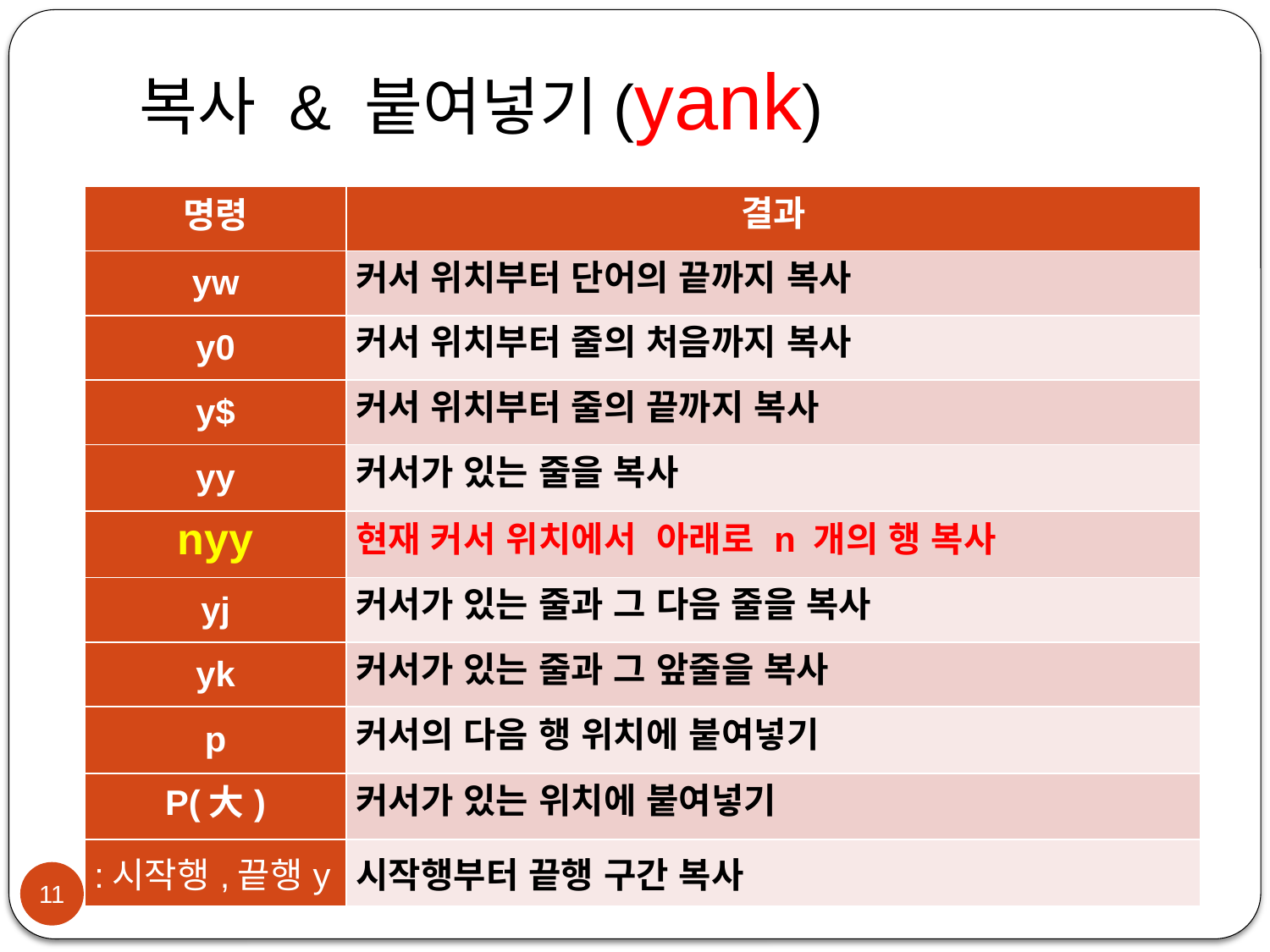

# 복사 & 붙여넣기(yank)
| 명령 | 결과 |
| --- | --- |
| yw | 커서 위치부터 단어의 끝까지 복사 |
| y0 | 커서 위치부터 줄의 처음까지 복사 |
| y$ | 커서 위치부터 줄의 끝까지 복사 |
| yy | 커서가 있는 줄을 복사 |
| nyy | 현재 커서 위치에서 아래로 n 개의 행 복사 |
| yj | 커서가 있는 줄과 그 다음 줄을 복사 |
| yk | 커서가 있는 줄과 그 앞줄을 복사 |
| p | 커서의 다음 행 위치에 붙여넣기 |
| P(大) | 커서가 있는 위치에 붙여넣기 |
| :시작행,끝행y | 시작행부터 끝행 구간 복사 |
11